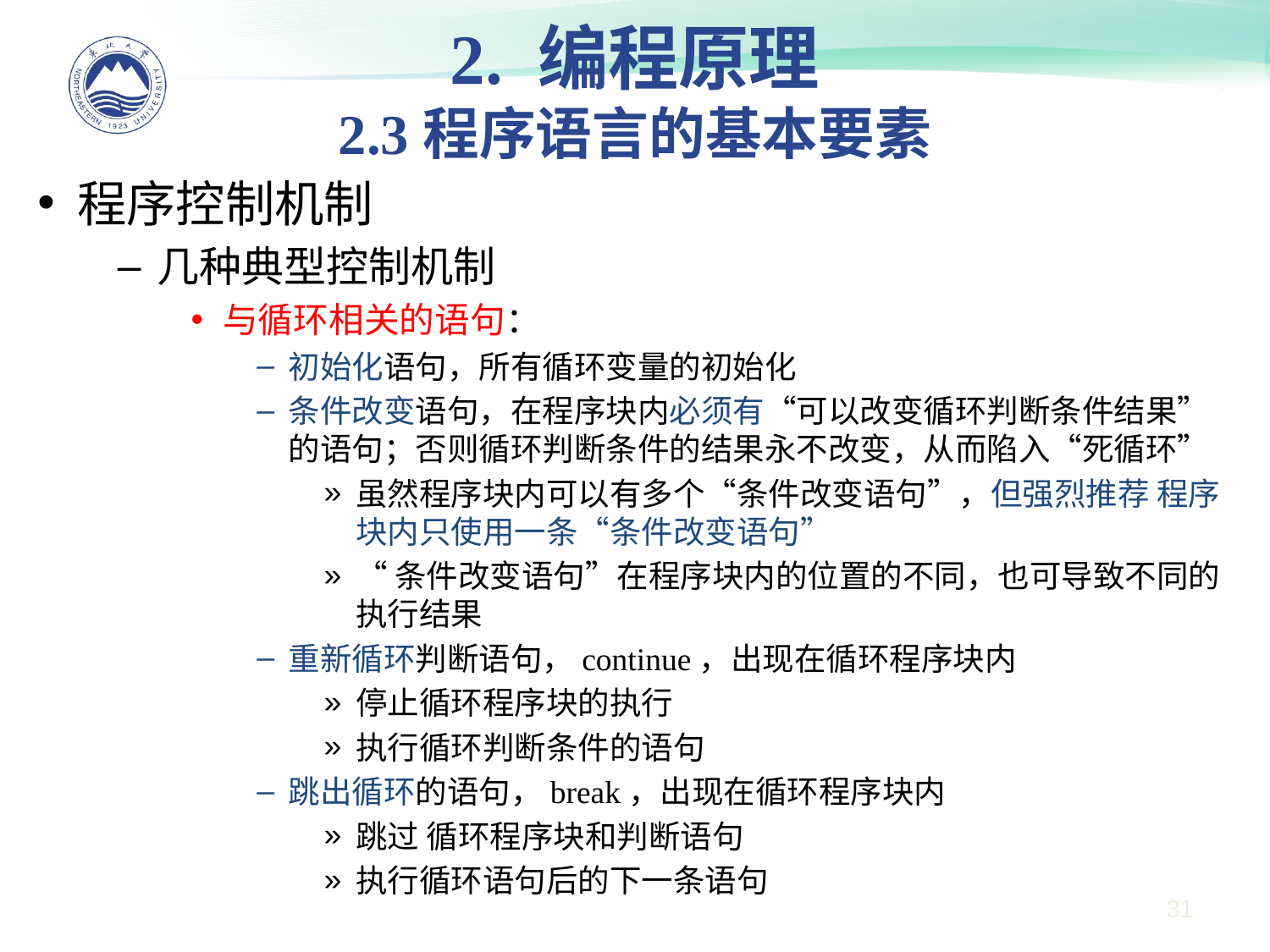

2. 编程原理
2.3程序语言的基本要素
程序控制机制
几种典型控制机制
与循环相关的语句：
初始化语句，所有循环变量的初始化
条件改变语句，在程序块内必须有“可以改变循环判断条件结果”的语句；否则循环判断条件的结果永不改变，从而陷入“死循环”
虽然程序块内可以有多个“条件改变语句”，但强烈推荐 程序块内只使用一条“条件改变语句”
“条件改变语句”在程序块内的位置的不同，也可导致不同的执行结果
重新循环判断语句，continue，出现在循环程序块内
停止循环程序块的执行
执行循环判断条件的语句
跳出循环的语句，break，出现在循环程序块内
跳过 循环程序块和判断语句
执行循环语句后的下一条语句

31